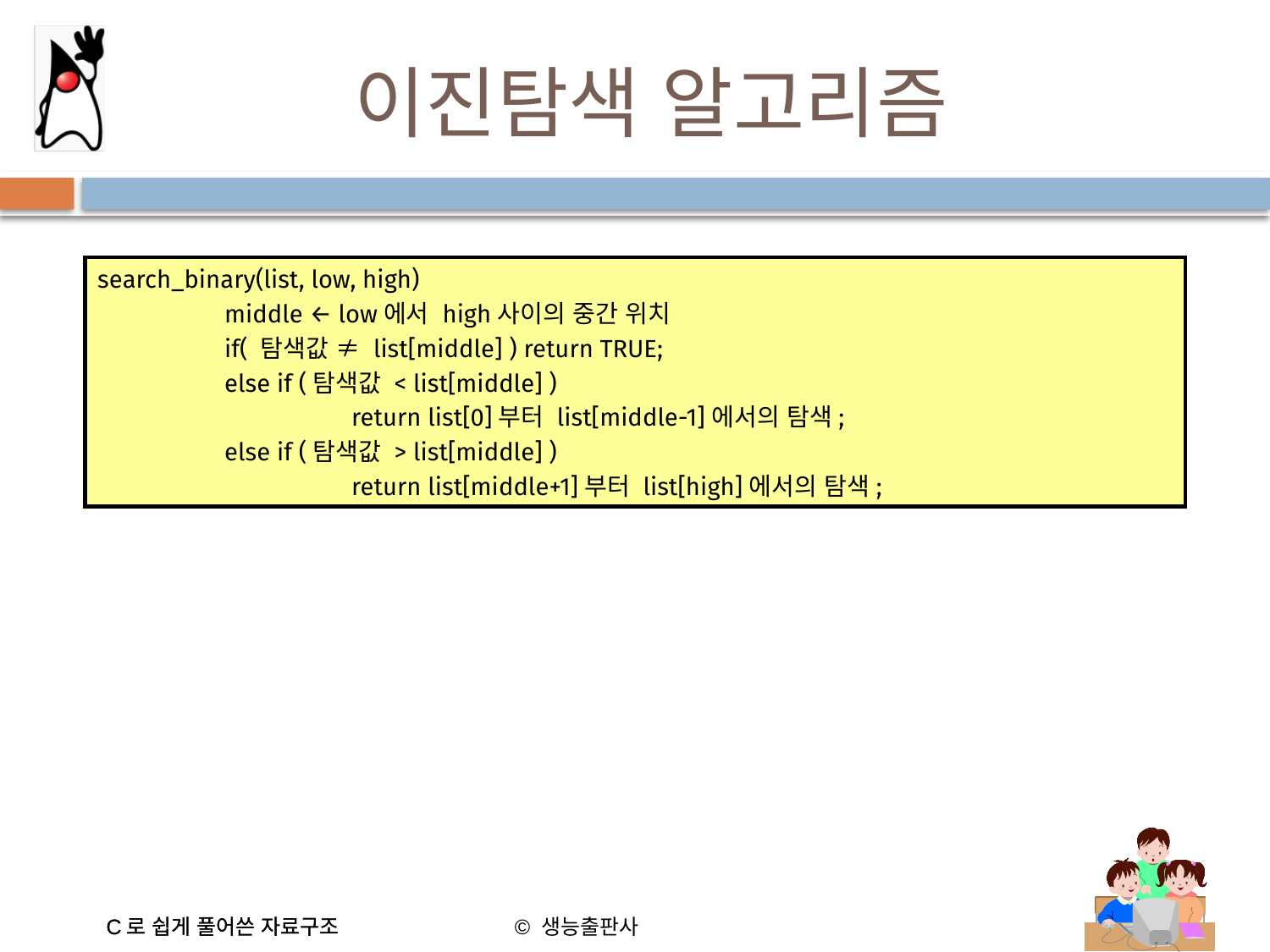

# 이진탐색 알고리즘
search_binary(list, low, high)
	middle ← low에서 high사이의 중간 위치
	if( 탐색값 ≠ list[middle] ) return TRUE;
	else if (탐색값 < list[middle] )
		return list[0]부터 list[middle-1]에서의 탐색;
	else if (탐색값 > list[middle] )
		return list[middle+1]부터 list[high]에서의 탐색;